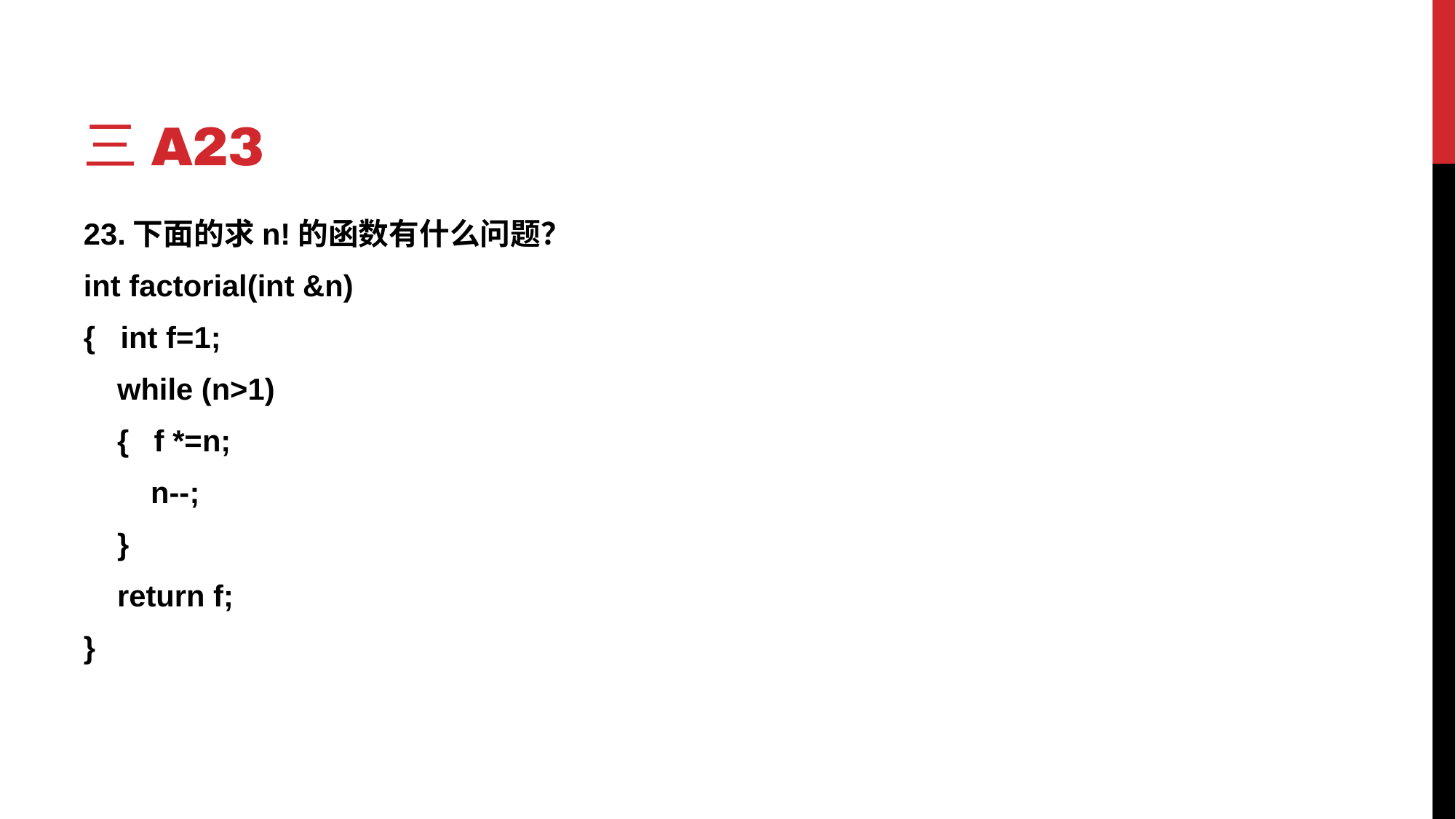

# 三a23
23.下面的求n!的函数有什么问题？
int factorial(int &n)
{   int f=1;
    while (n>1)
    {   f *=n;
        n--;
    }
    return f;
}